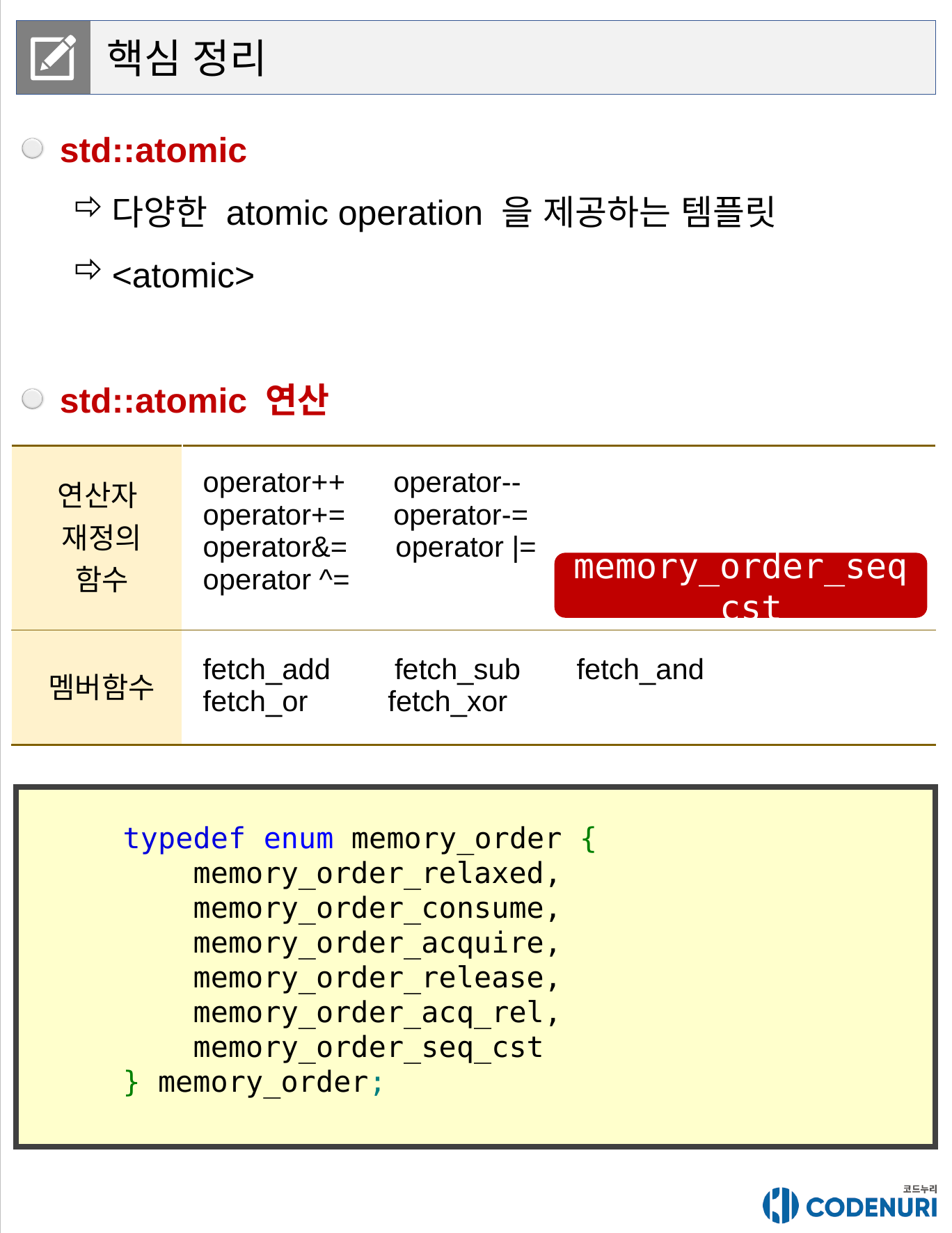

핵심 정리

std::atomic
다양한 atomic operation 을 제공하는 템플릿
<atomic>

std::atomic 연산
| 연산자 재정의 함수 | operator++ operator-- operator+= operator-= operator&= operator |= operator ^= |
| --- | --- |
| 멤버함수 | fetch\_add fetch\_sub fetch\_and fetch\_or fetch\_xor |
memory_order_seq_cst
typedef enum memory_order {
    memory_order_relaxed,
    memory_order_consume,
    memory_order_acquire,
    memory_order_release,
    memory_order_acq_rel,
    memory_order_seq_cst
} memory_order;